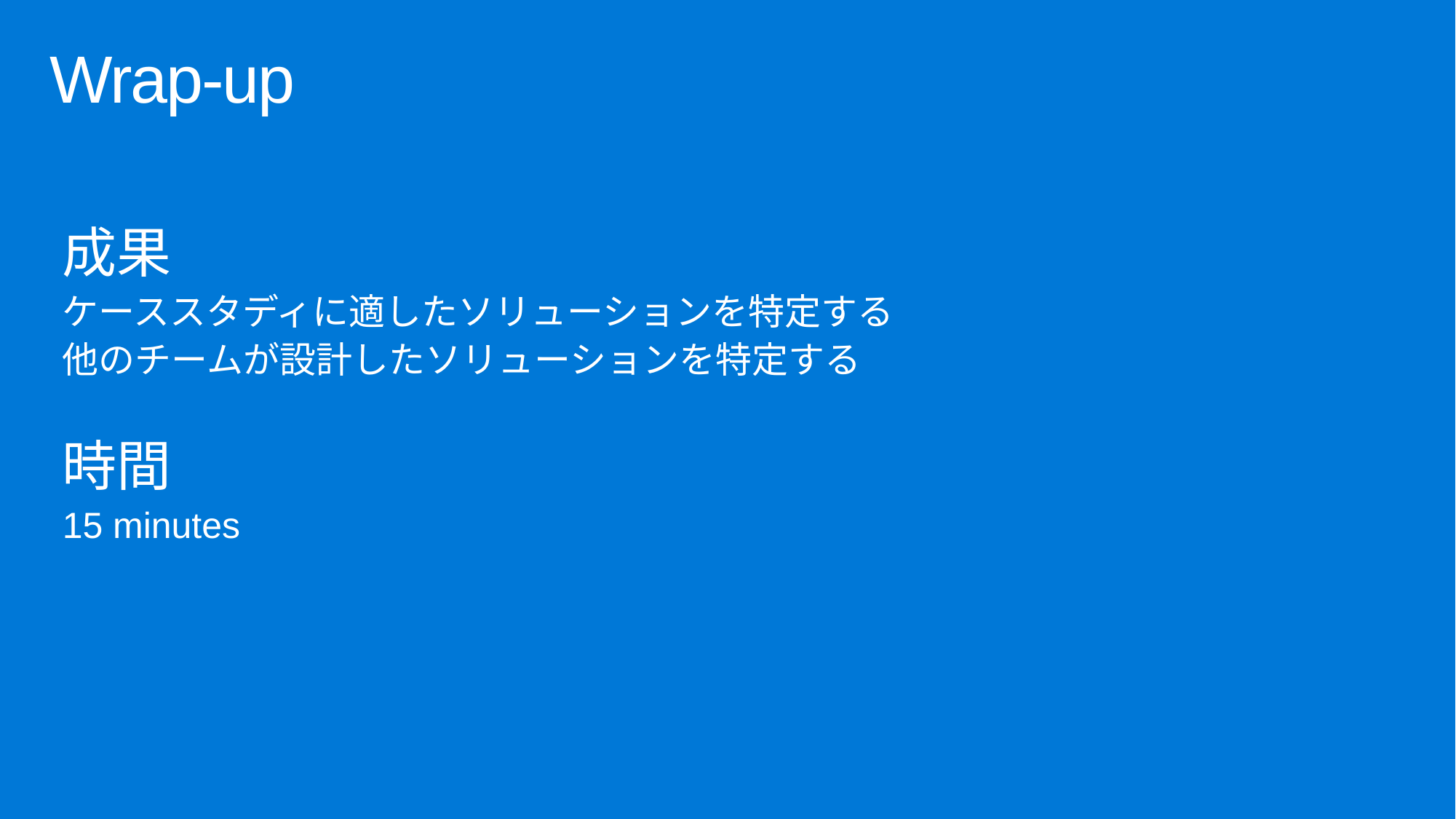

# Wrap-up
成果
ケーススタディに適したソリューションを特定する
他のチームが設計したソリューションを特定する

時間
15 minutes